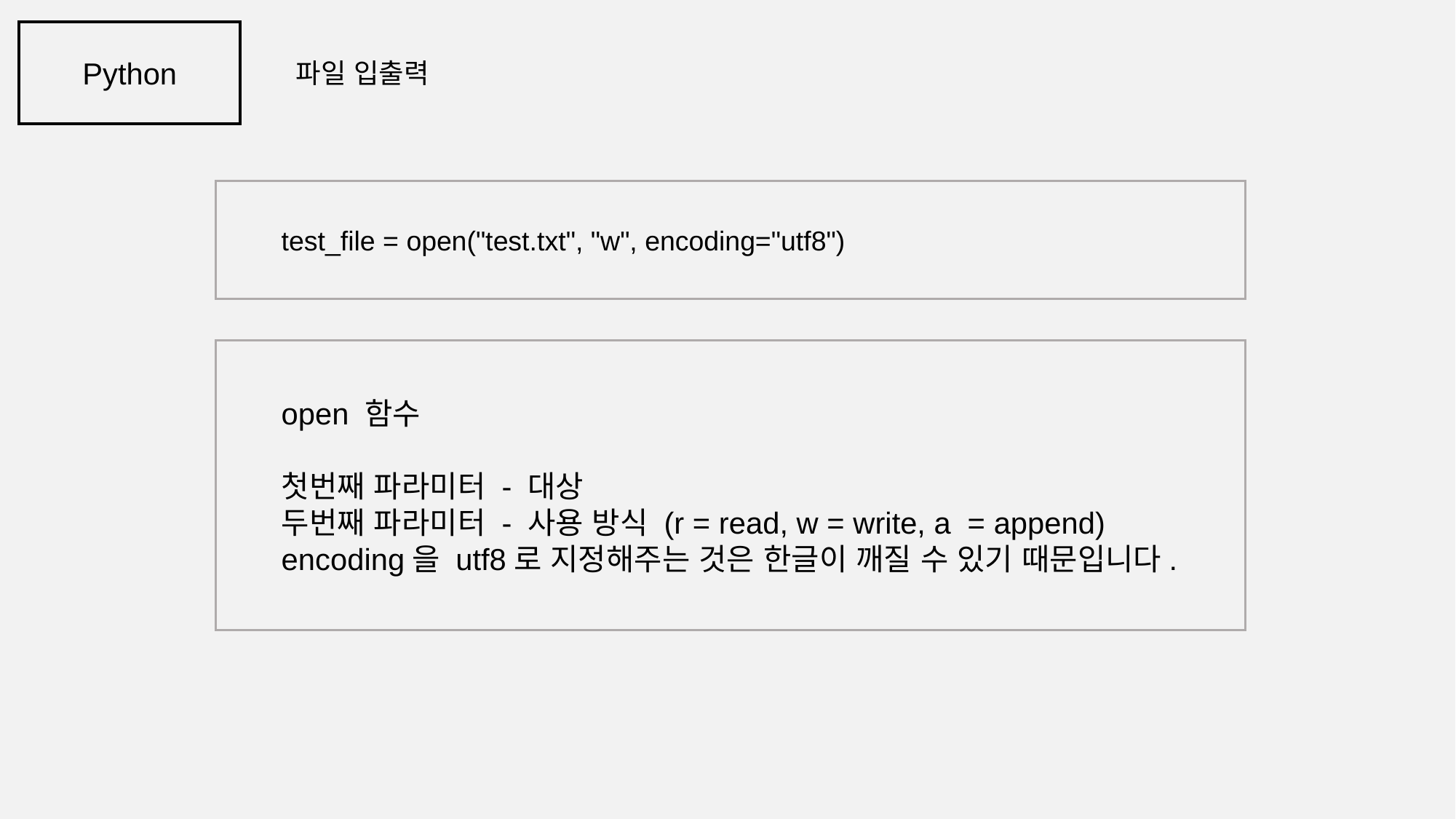

Python
파일 입출력
test_file = open("test.txt", "w", encoding="utf8")
open 함수

첫번째 파라미터 - 대상
두번째 파라미터 - 사용 방식 (r = read, w = write, a  = append)
encoding을 utf8로 지정해주는 것은 한글이 깨질 수 있기 때문입니다.
   '"